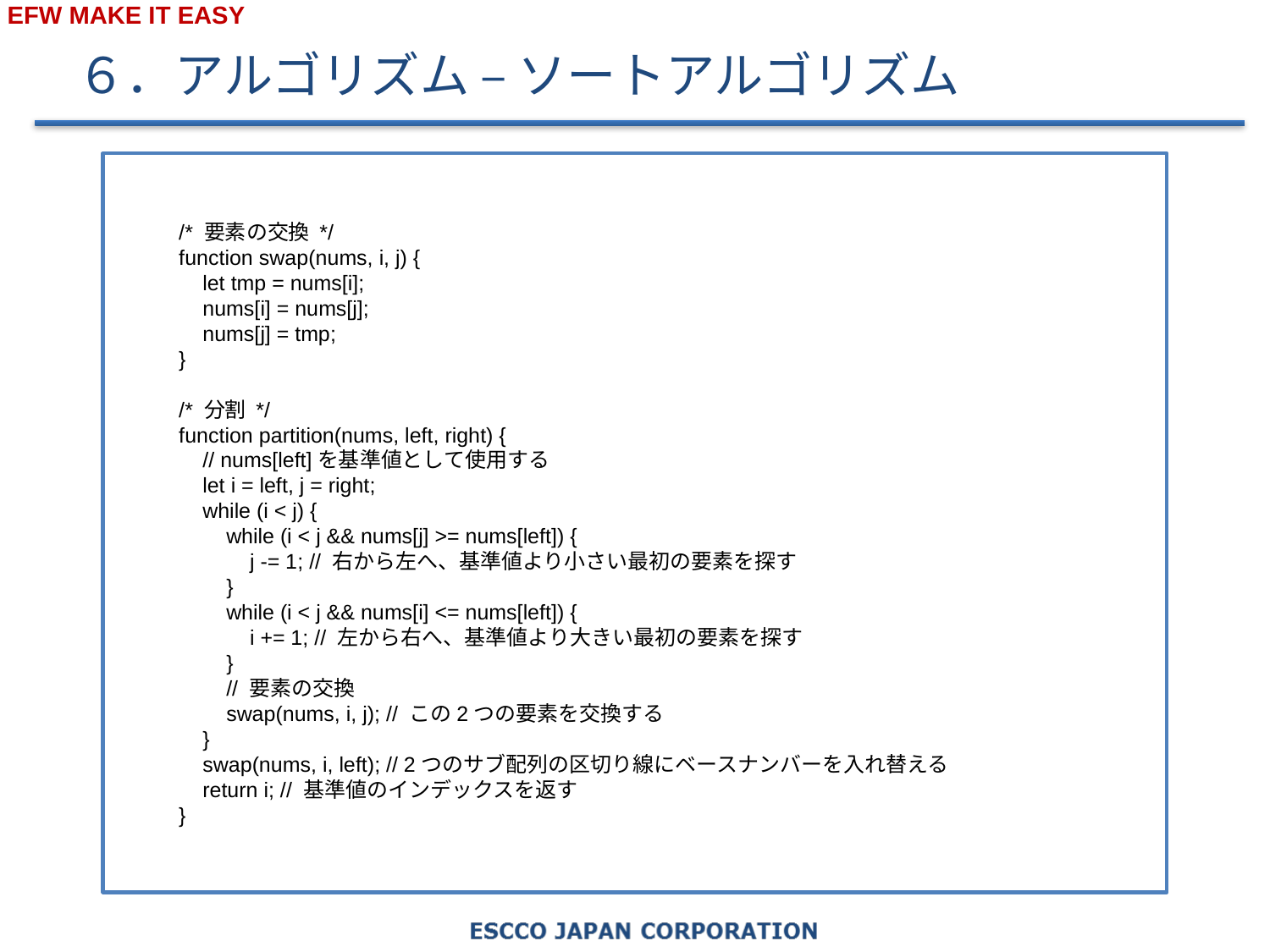

# ６．アルゴリズム – ソートアルゴリズム
/* 要素の交換 */
function swap(nums, i, j) {
    let tmp = nums[i];
    nums[i] = nums[j];
    nums[j] = tmp;
}

/* 分割 */
function partition(nums, left, right) {
    // nums[left]を基準値として使用する
    let i = left, j = right;
    while (i < j) {
        while (i < j && nums[j] >= nums[left]) {
            j -= 1; // 右から左へ、基準値より小さい最初の要素を探す
        }
        while (i < j && nums[i] <= nums[left]) {
            i += 1; // 左から右へ、基準値より大きい最初の要素を探す
        }
        // 要素の交換
        swap(nums, i, j); // この2つの要素を交換する
    }
    swap(nums, i, left); // 2つのサブ配列の区切り線にベースナンバーを入れ替える
    return i; // 基準値のインデックスを返す
}